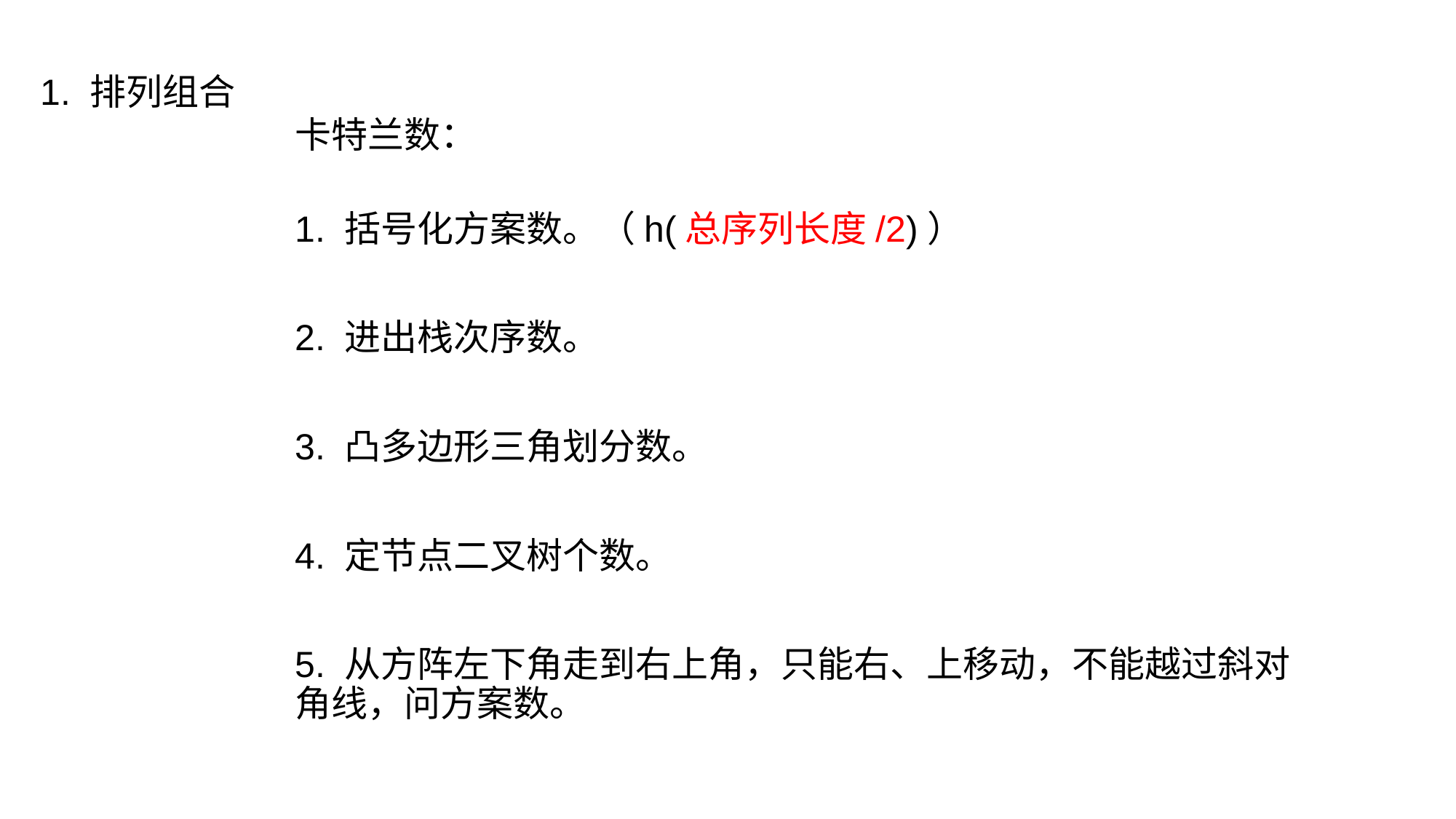

1. 排列组合
卡特兰数：
1. 括号化方案数。（h(总序列长度/2)）

2. 进出栈次序数。

3. 凸多边形三角划分数。

4. 定节点二叉树个数。

5. 从方阵左下角走到右上角，只能右、上移动，不能越过斜对角线，问方案数。